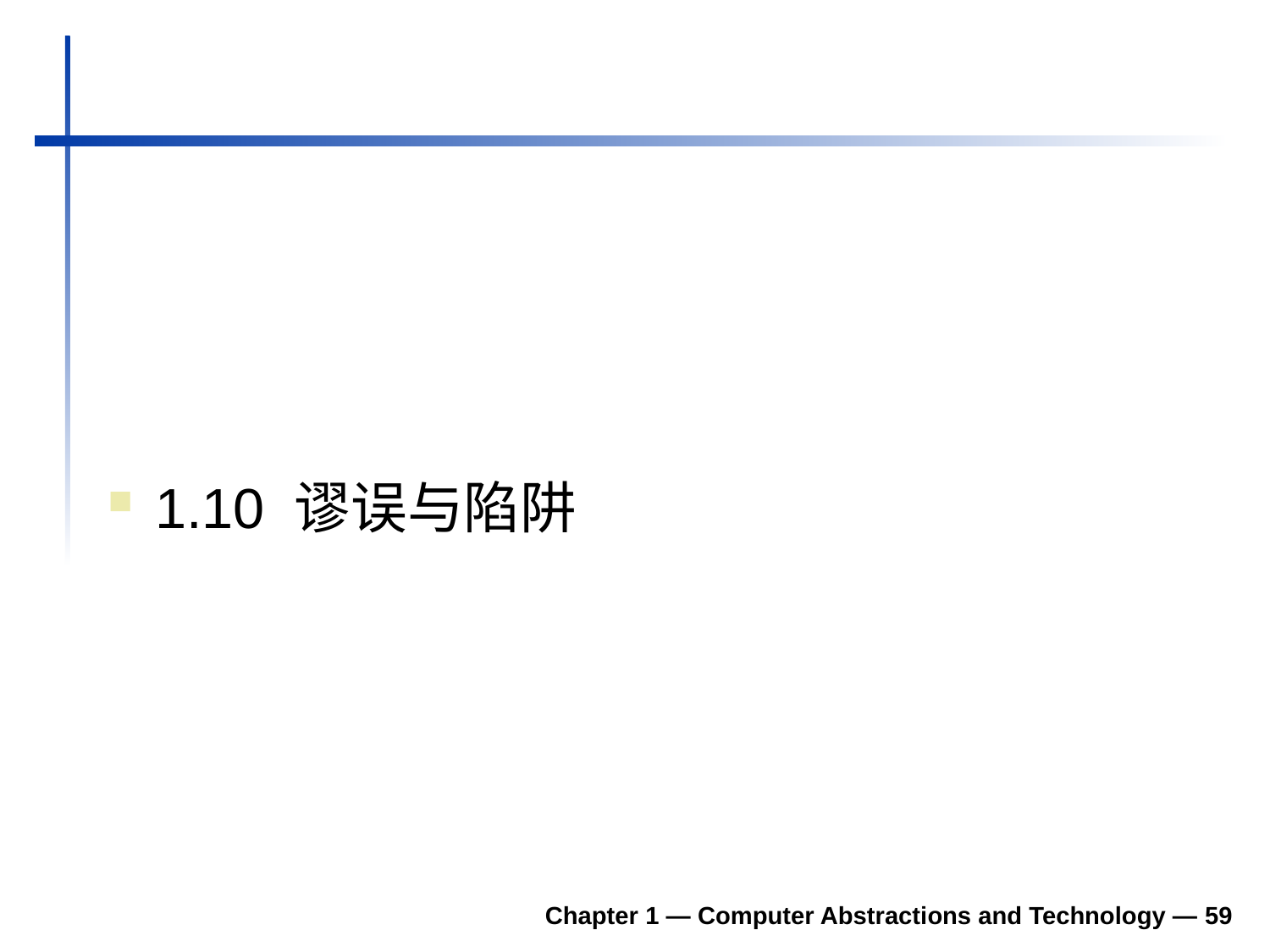

#
1.10 谬误与陷阱
Chapter 1 — Computer Abstractions and Technology — 59